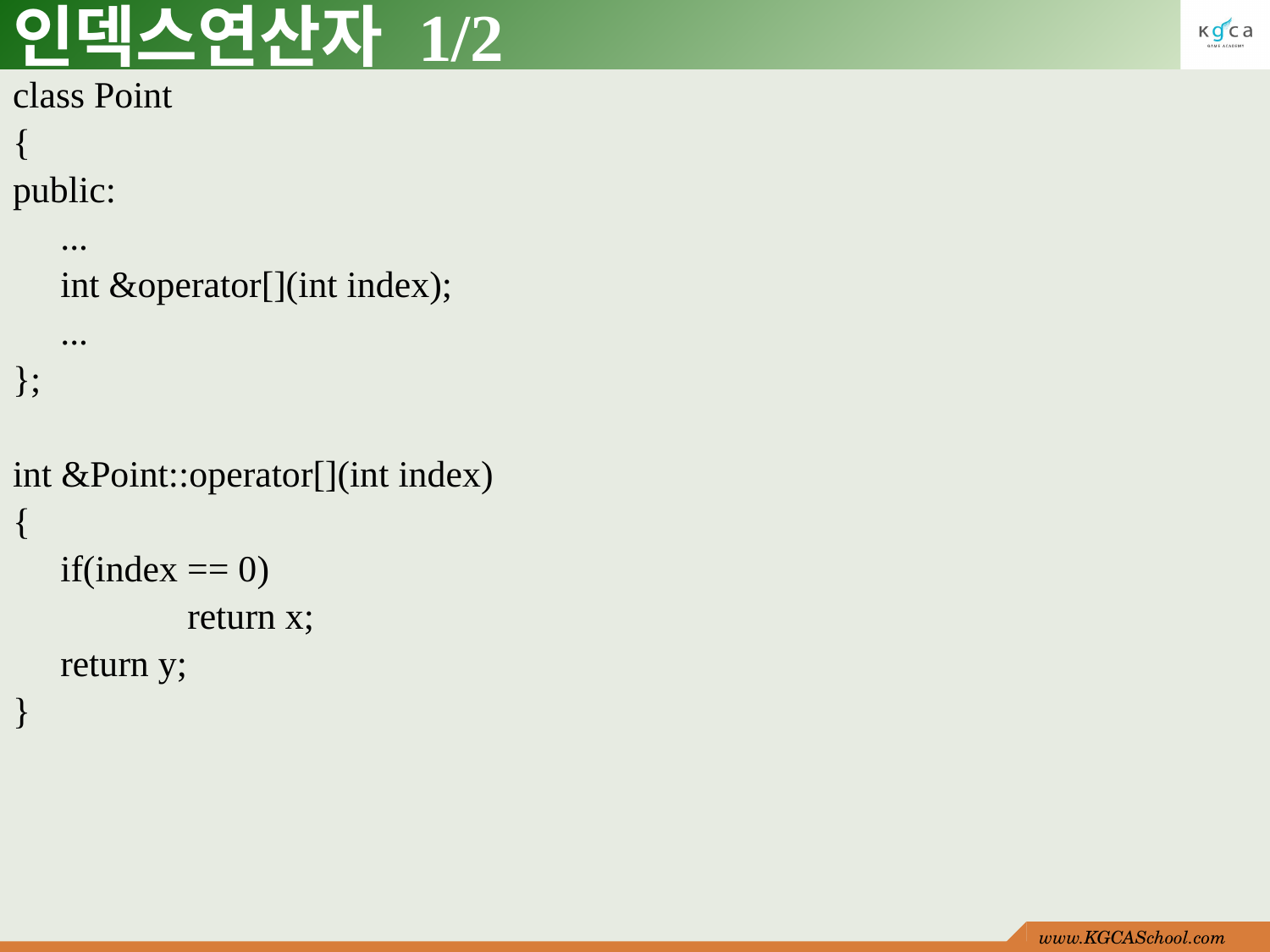

# 인덱스연산자 1/2
class Point
{
public:
	...
	int &operator[](int index);
	...
};

int &Point::operator[](int index)
{
	if(index == 0)
		return x;
	return y;
}